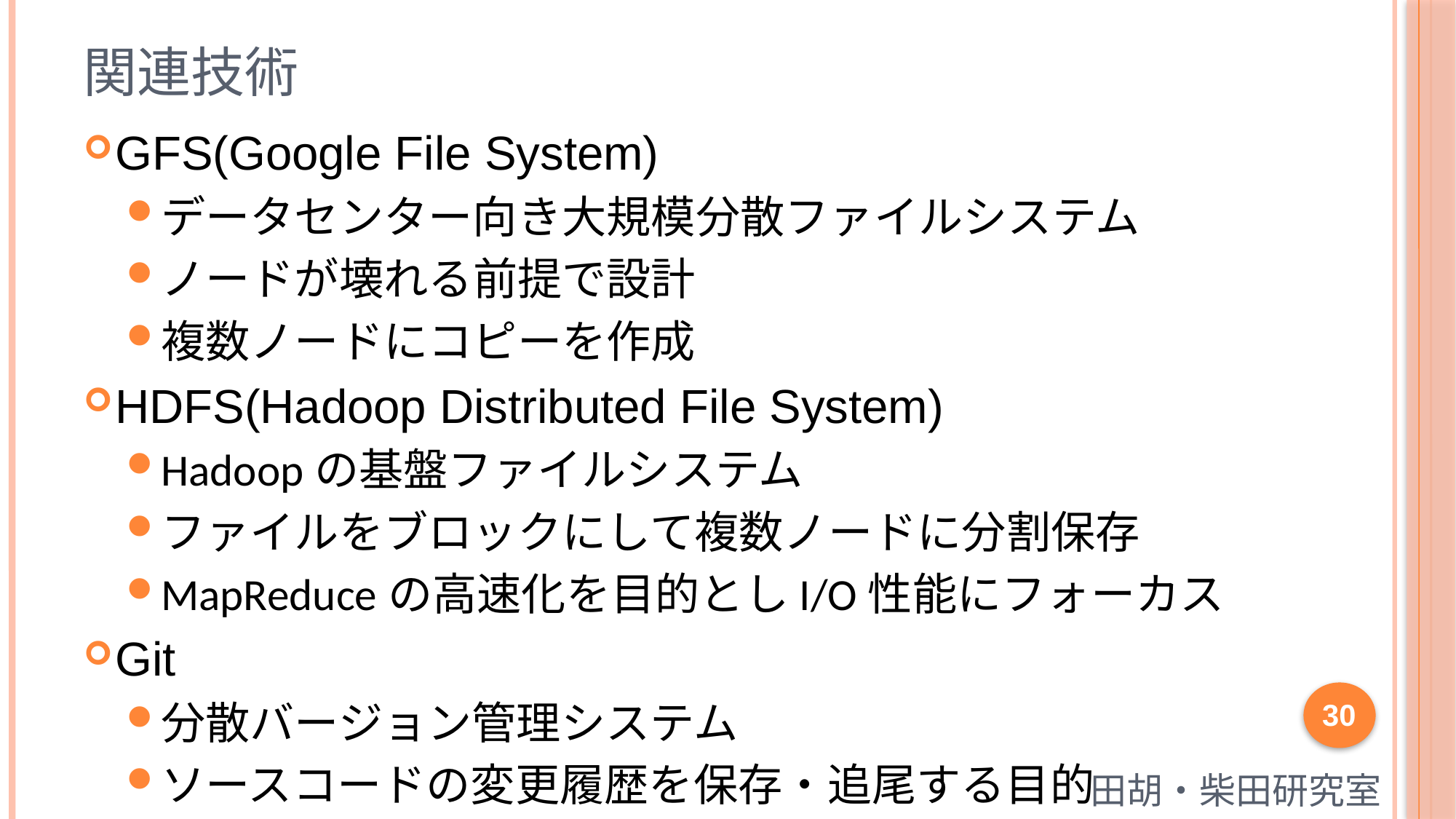

# 関連技術
GFS(Google File System)
データセンター向き大規模分散ファイルシステム
ノードが壊れる前提で設計
複数ノードにコピーを作成
HDFS(Hadoop Distributed File System)
Hadoopの基盤ファイルシステム
ファイルをブロックにして複数ノードに分割保存
MapReduceの高速化を目的としI/O性能にフォーカス
Git
分散バージョン管理システム
ソースコードの変更履歴を保存・追尾する目的
30